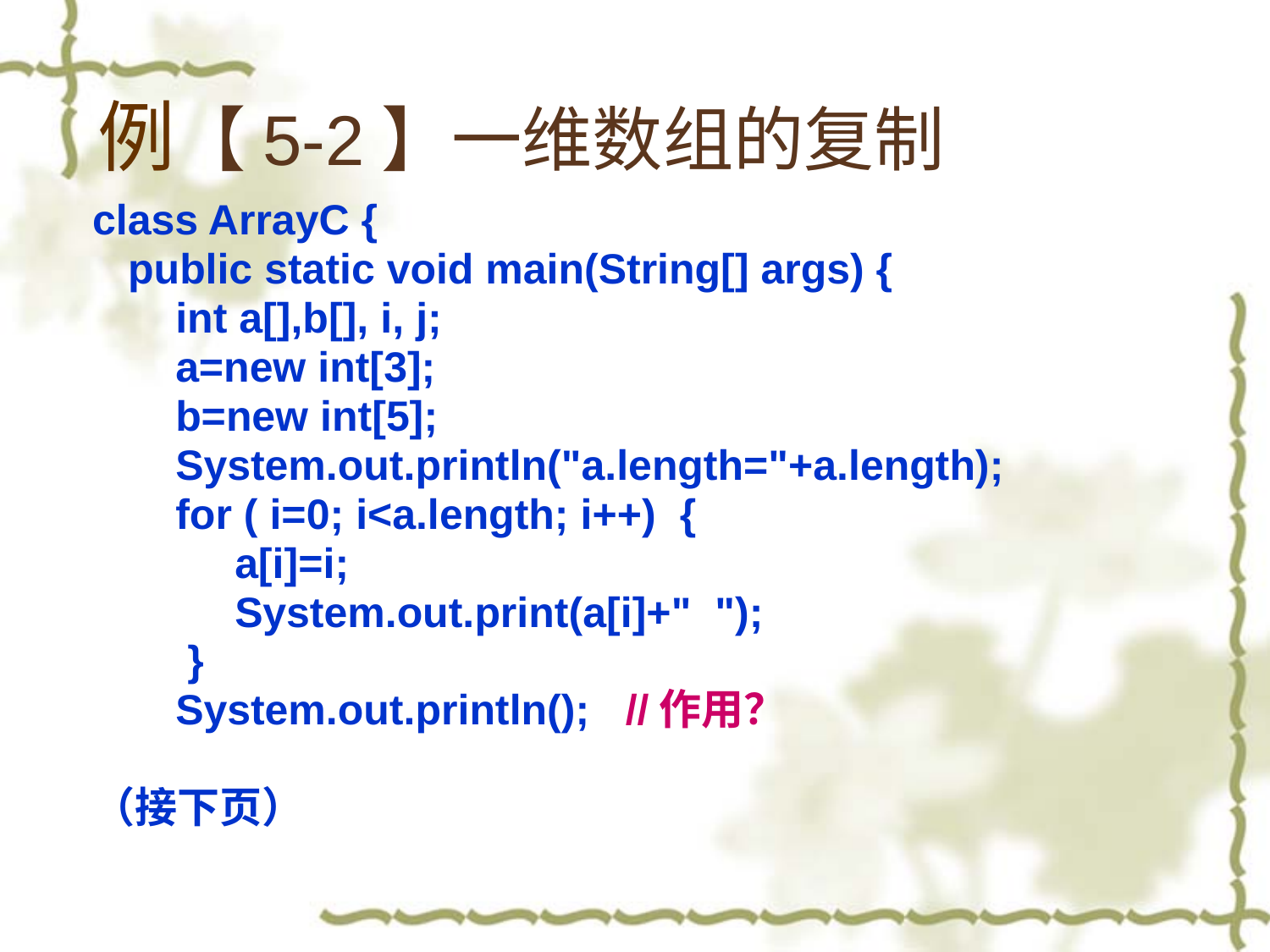

# 例【5-2】一维数组的复制
class ArrayC {
   public static void main(String[] args) {
       int a[],b[], i, j;
       a=new int[3];
       b=new int[5];
       System.out.println("a.length="+a.length);
       for ( i=0; i<a.length; i++)  {
            a[i]=i;
            System.out.print(a[i]+"  ");
        }
       System.out.println();   //作用？

（接下页）